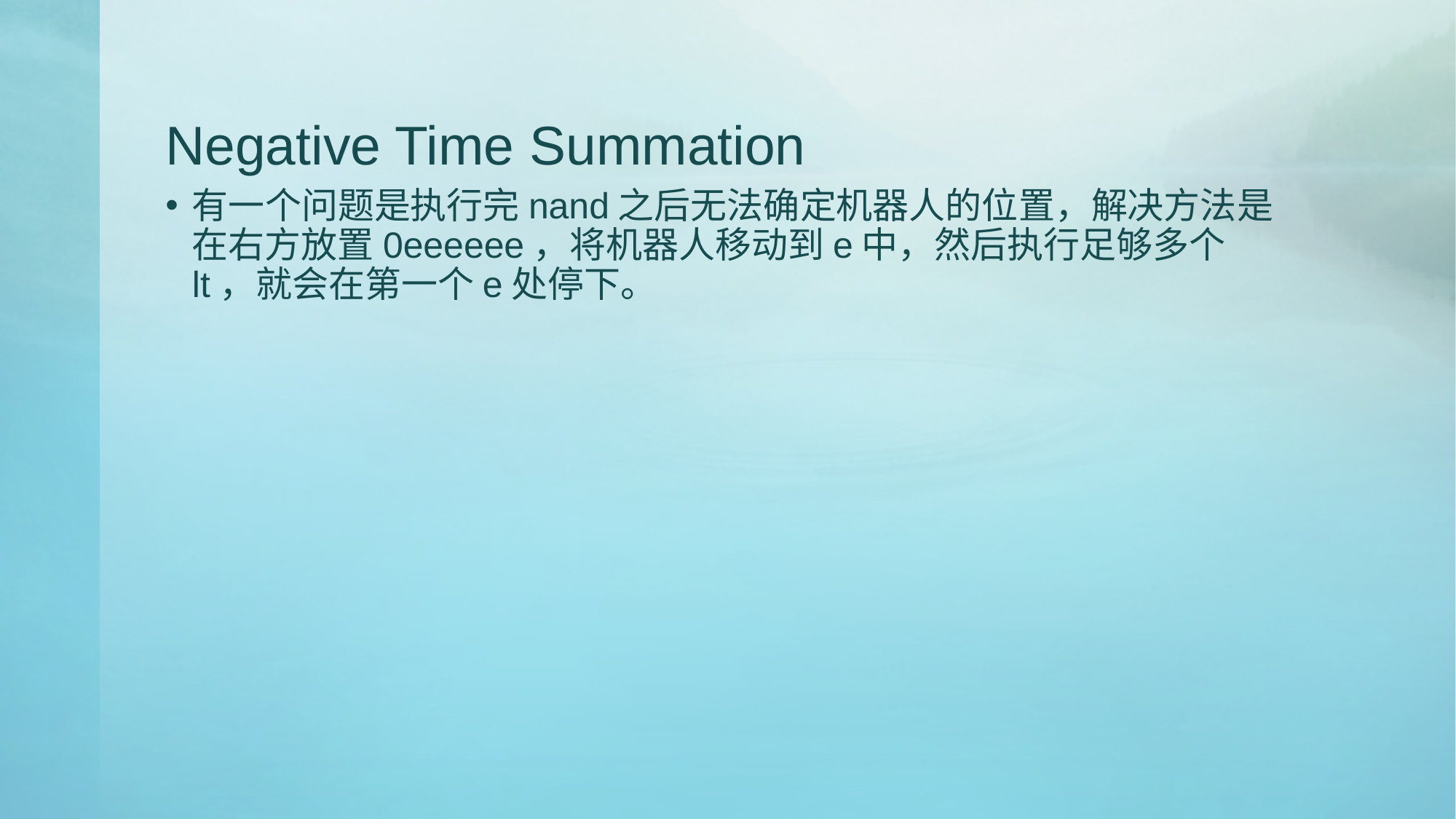

# Negative Time Summation
有一个问题是执行完nand之后无法确定机器人的位置，解决方法是在右方放置0eeeeee，将机器人移动到e中，然后执行足够多个lt，就会在第一个e处停下。